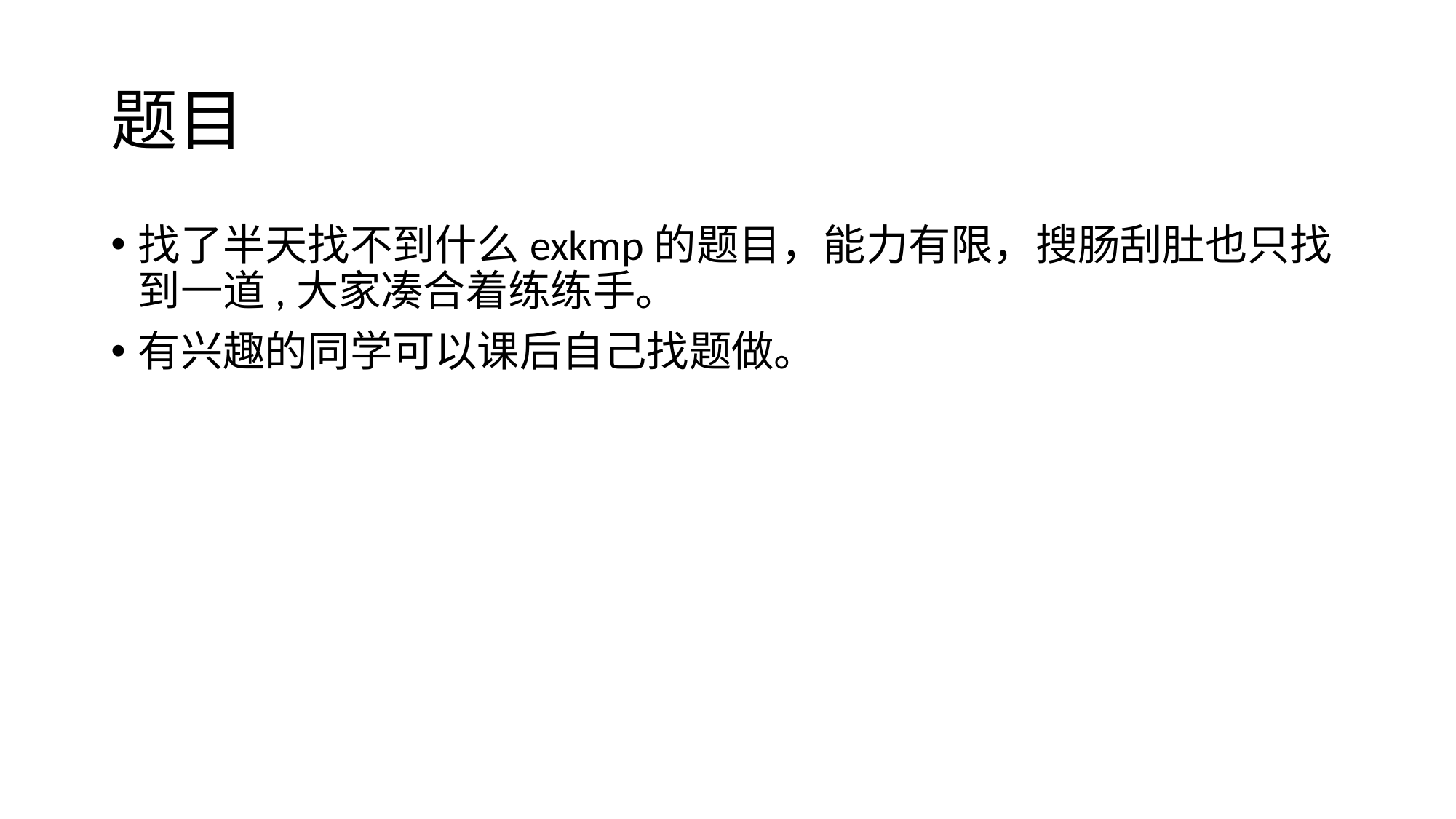

# 题目
找了半天找不到什么exkmp的题目，能力有限，搜肠刮肚也只找到一道,大家凑合着练练手。
有兴趣的同学可以课后自己找题做。